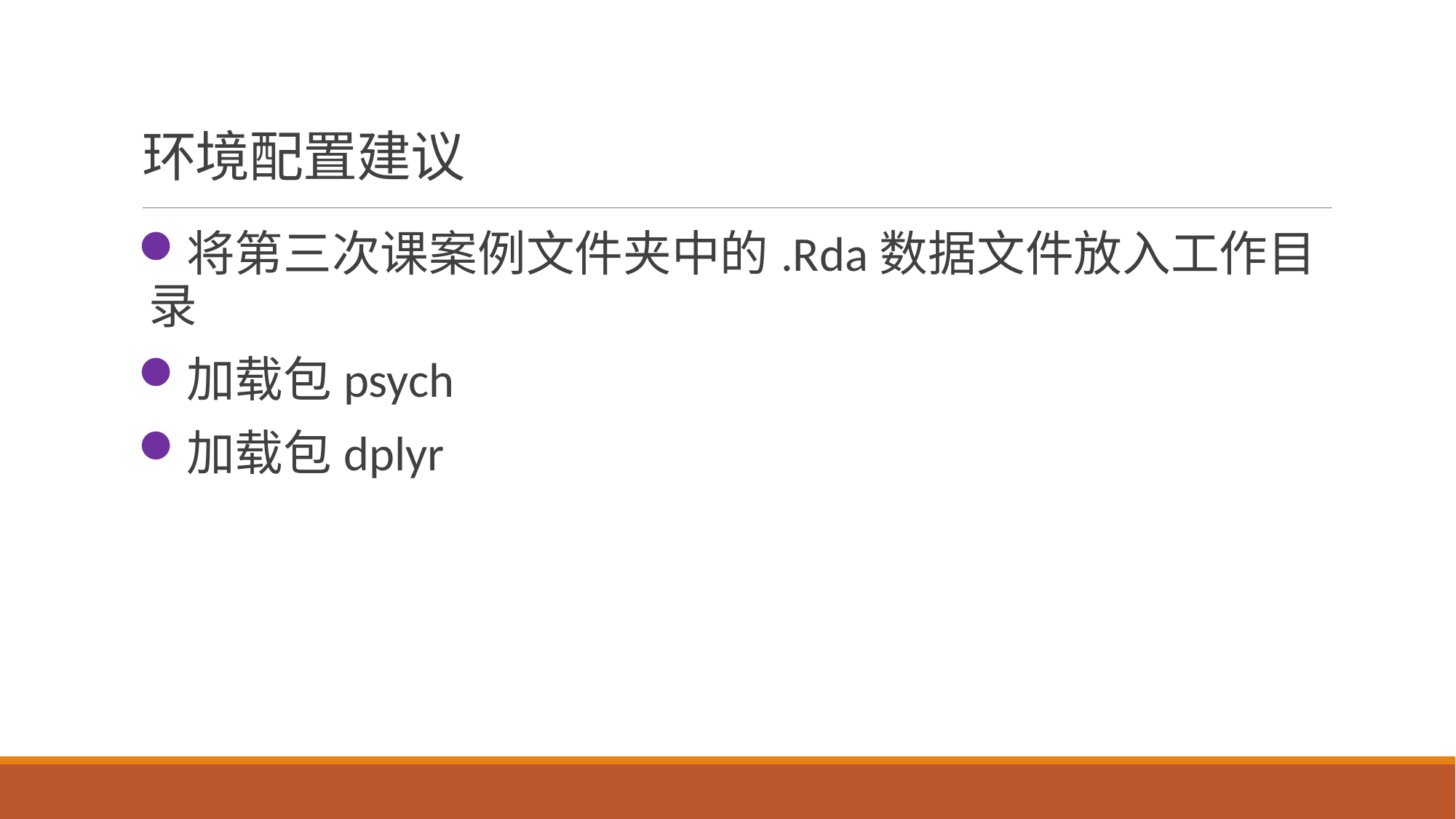

# 环境配置建议
将第三次课案例文件夹中的.Rda数据文件放入工作目录
加载包psych
加载包dplyr